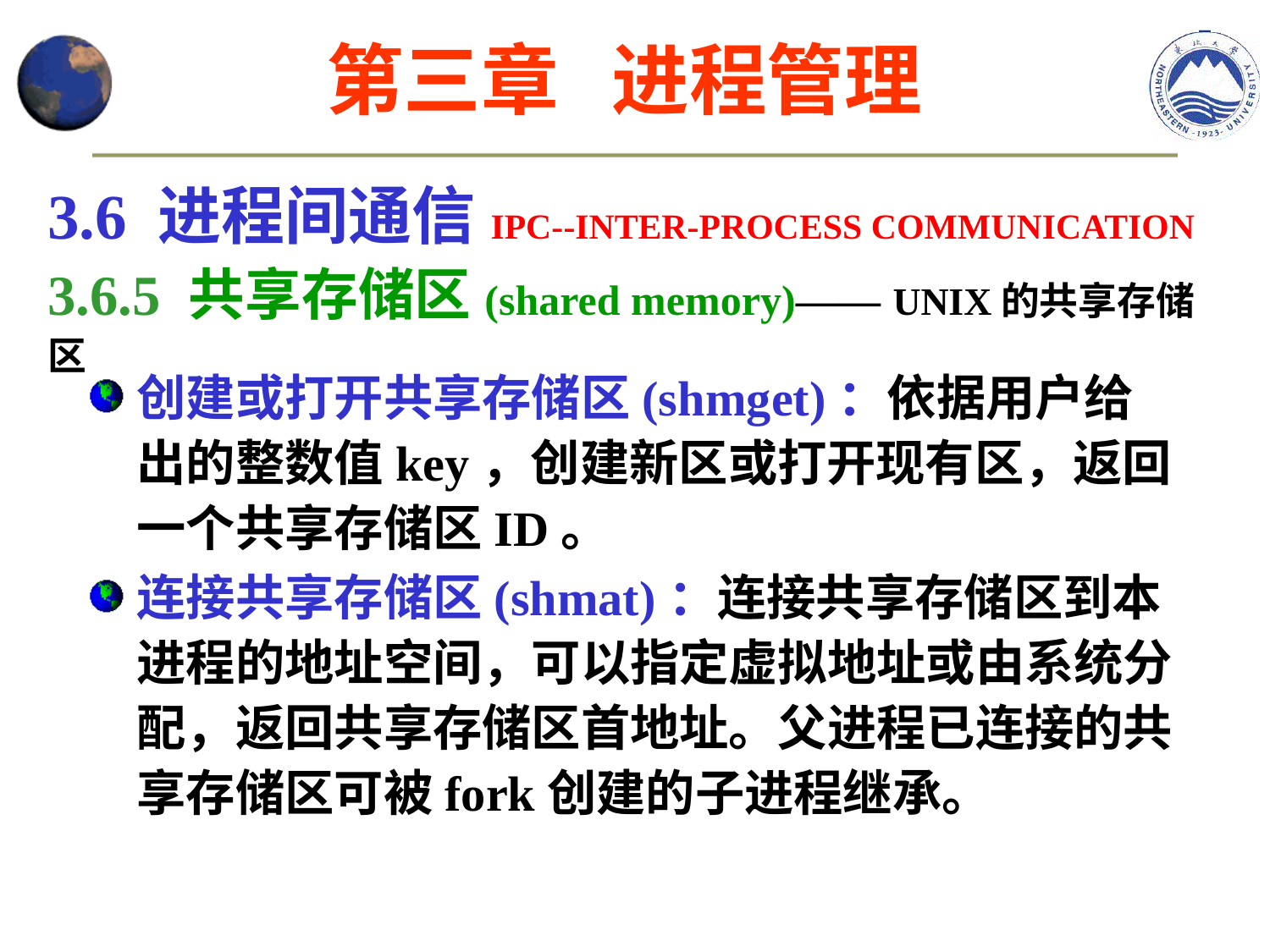

第三章   进程管理
3.6 进程间通信IPC--INTER-PROCESS COMMUNICATION
3.6.5 共享存储区(shared memory)—— UNIX的共享存储区
创建或打开共享存储区(shmget)：依据用户给出的整数值key，创建新区或打开现有区，返回一个共享存储区ID。
连接共享存储区(shmat)：连接共享存储区到本进程的地址空间，可以指定虚拟地址或由系统分配，返回共享存储区首地址。父进程已连接的共享存储区可被fork创建的子进程继承。